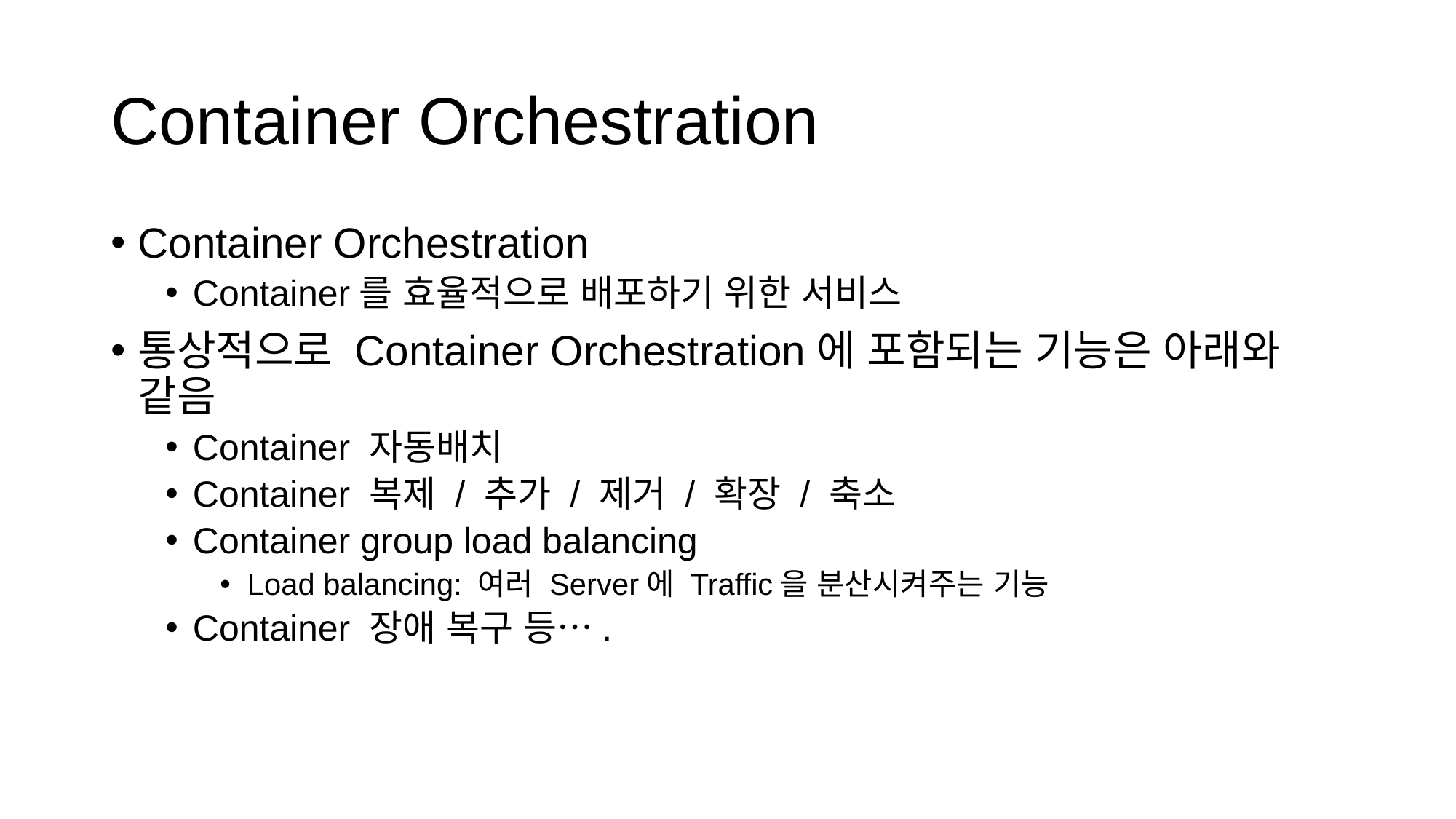

# Container Orchestration
Container Orchestration
Container를 효율적으로 배포하기 위한 서비스
통상적으로 Container Orchestration에 포함되는 기능은 아래와 같음
Container 자동배치
Container 복제 / 추가 / 제거 / 확장 / 축소
Container group load balancing
Load balancing: 여러 Server에 Traffic을 분산시켜주는 기능
Container 장애 복구 등….